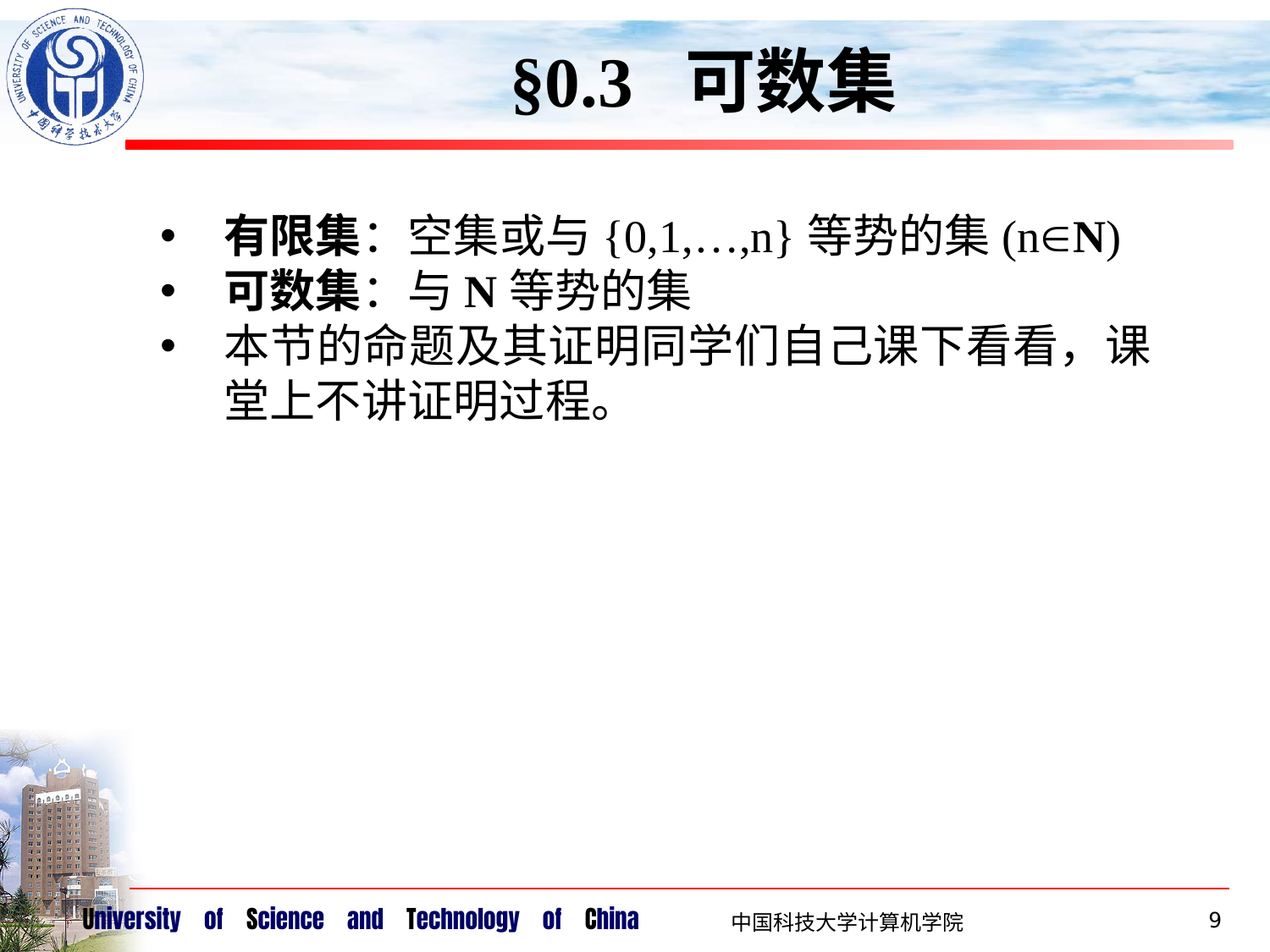

#
§0.3  可数集
有限集：空集或与{0,1,…,n}等势的集(n∈N)
可数集：与N等势的集
本节的命题及其证明同学们自己课下看看，课堂上不讲证明过程。